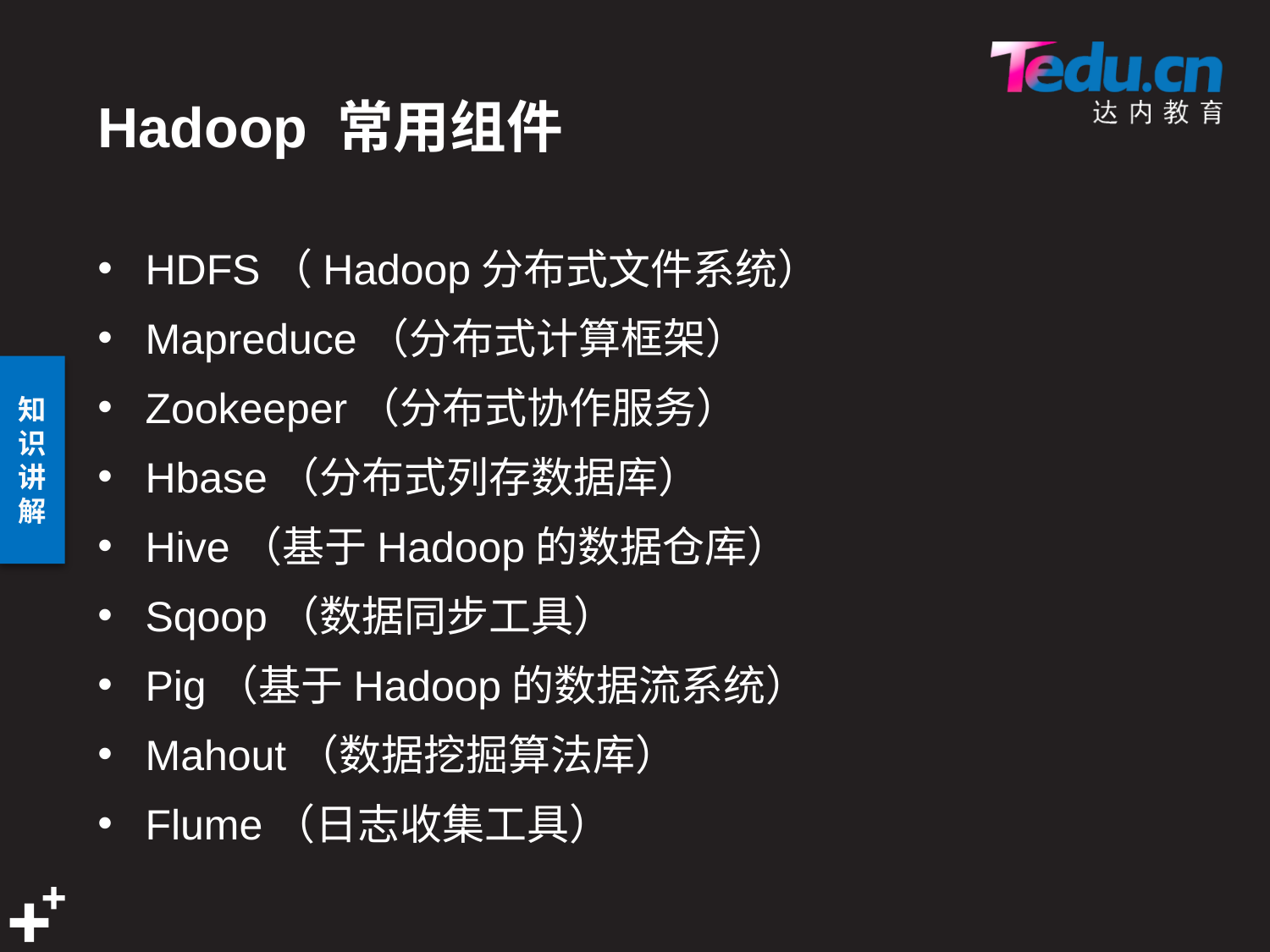

# Hadoop 常用组件
HDFS（Hadoop分布式文件系统）
Mapreduce（分布式计算框架）
Zookeeper（分布式协作服务）
Hbase（分布式列存数据库）
Hive（基于Hadoop的数据仓库）
Sqoop（数据同步工具）
Pig（基于Hadoop的数据流系统）
Mahout（数据挖掘算法库）
Flume（日志收集工具）